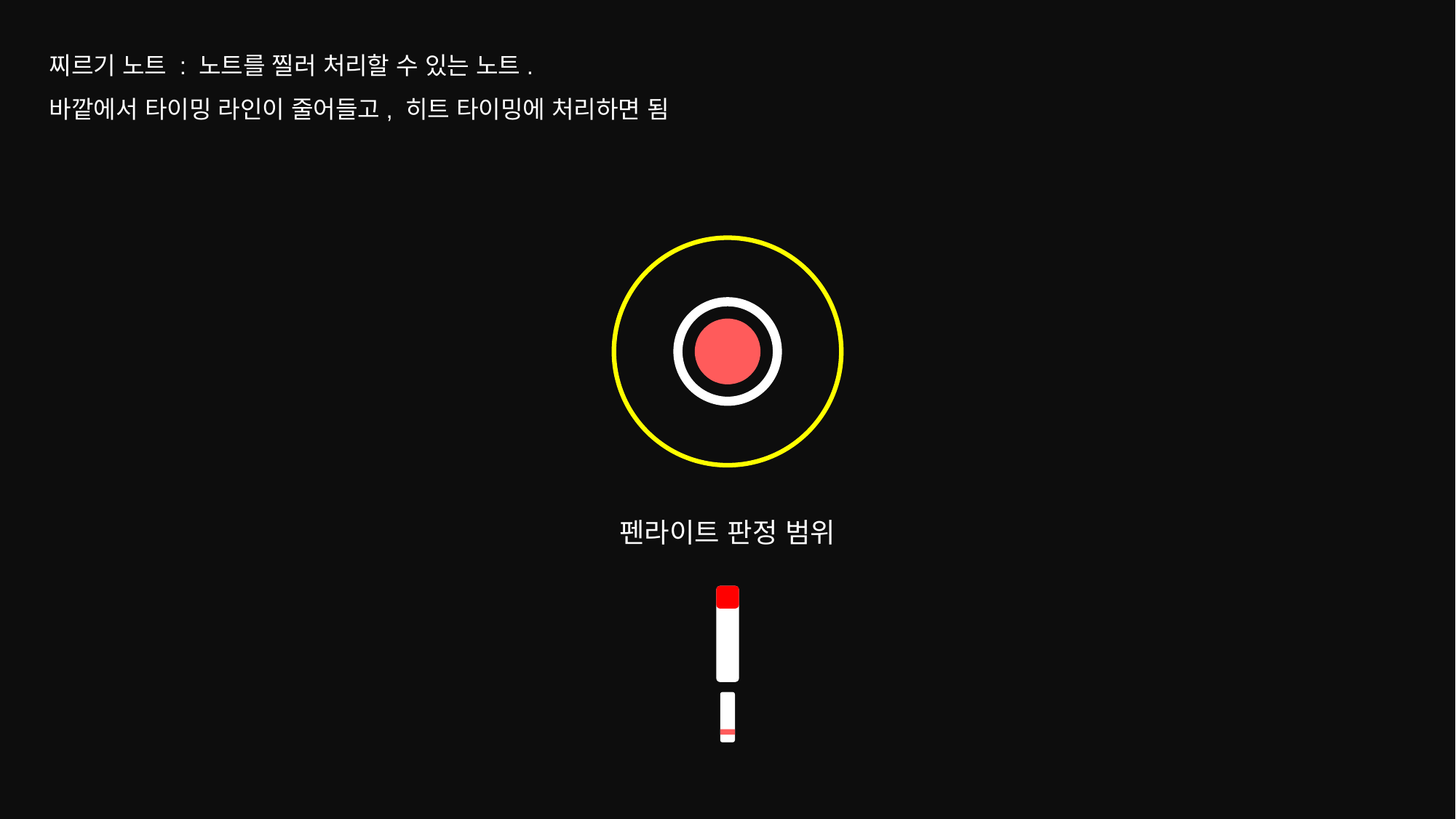

찌르기 노트 : 노트를 찔러 처리할 수 있는 노트.
바깥에서 타이밍 라인이 줄어들고, 히트 타이밍에 처리하면 됨

펜라이트 판정 범위